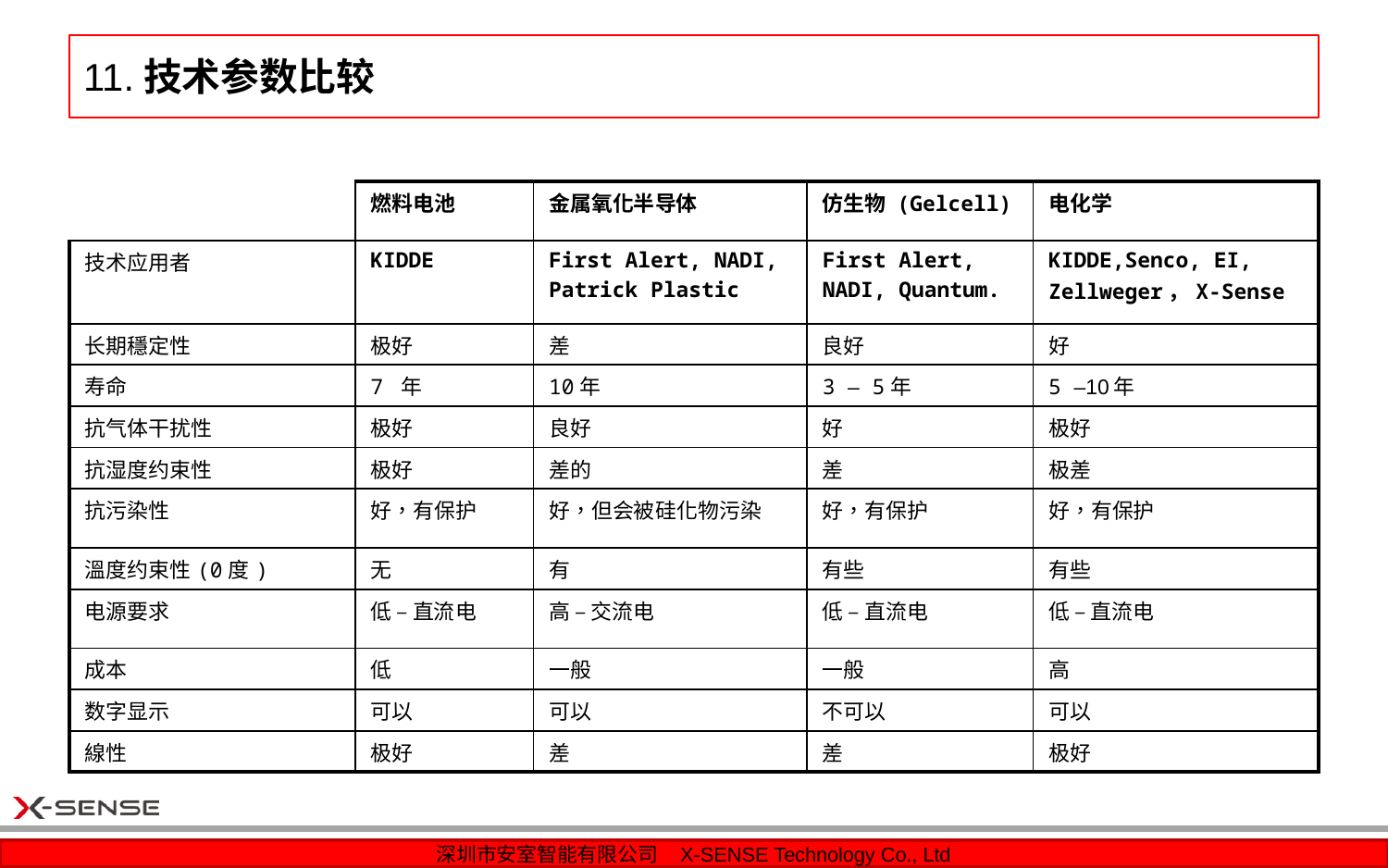

# 11.技术参数比较
|  | 燃料电池 | 金属氧化半导体 | 仿生物 (Gelcell) | 电化学 |
| --- | --- | --- | --- | --- |
| 技术应用者 | KIDDE | First Alert, NADI, Patrick Plastic | First Alert, NADI, Quantum. | KIDDE,Senco, EI, Zellweger，X-Sense |
| 长期穩定性 | 极好 | 差 | 良好 | 好 |
| 寿命 | 7 年 | 10年 | 3 – 5年 | 5 –10年 |
| 抗气体干扰性 | 极好 | 良好 | 好 | 极好 |
| 抗湿度约束性 | 极好 | 差的 | 差 | 极差 |
| 抗污染性 | 好，有保护 | 好，但会被硅化物污染 | 好，有保护 | 好，有保护 |
| 溫度约束性(0度) | 无 | 有 | 有些 | 有些 |
| 电源要求 | 低 – 直流电 | 高 – 交流电 | 低 – 直流电 | 低 – 直流电 |
| 成本 | 低 | 一般 | 一般 | 高 |
| 数字显示 | 可以 | 可以 | 不可以 | 可以 |
| 線性 | 极好 | 差 | 差 | 极好 |